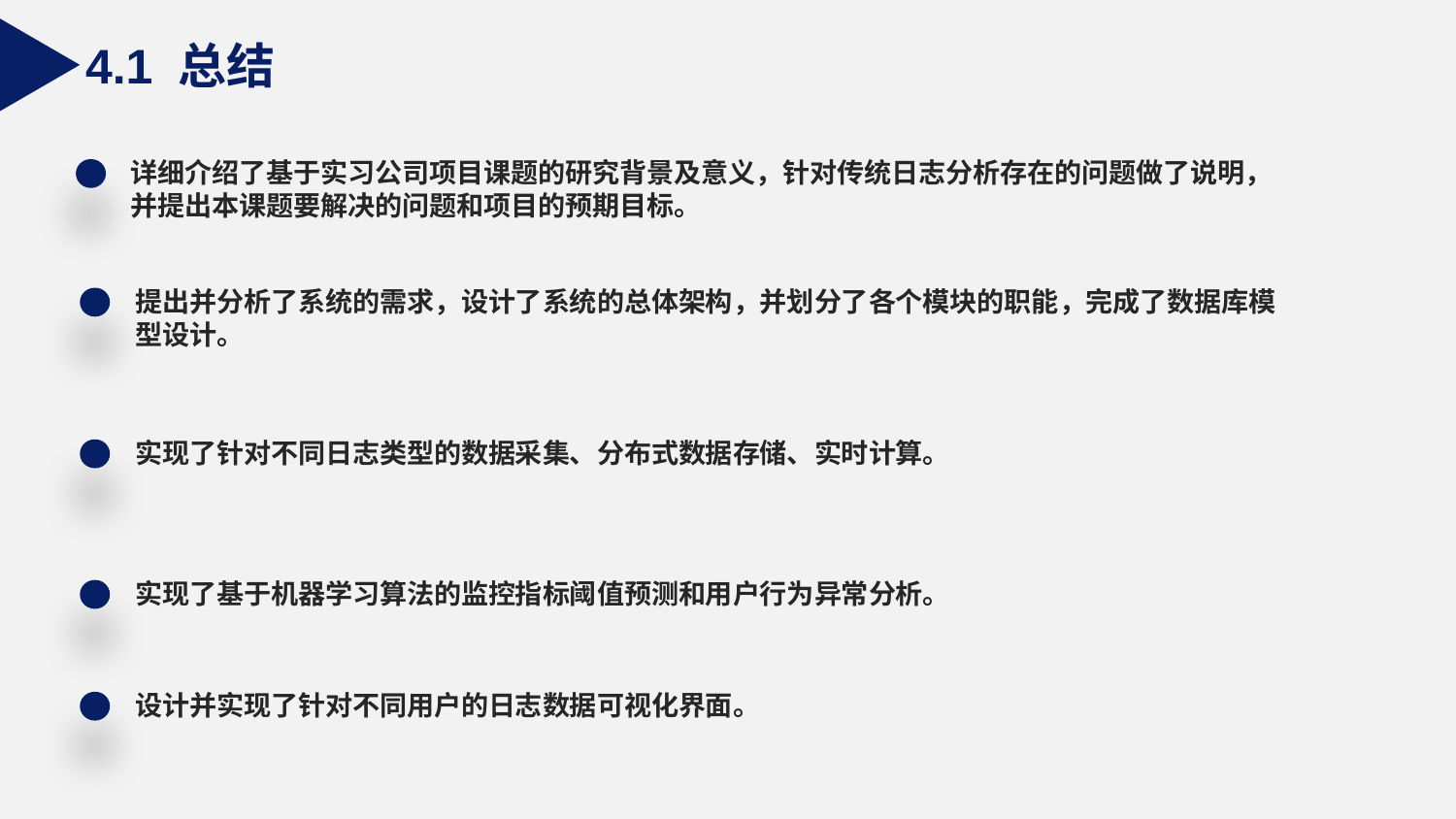

4.1 总结

详细介绍了基于实习公司项目课题的研究背景及意义，针对传统日志分析存在的问题做了说明，并提出本课题要解决的问题和项目的预期目标。

提出并分析了系统的需求，设计了系统的总体架构，并划分了各个模块的职能，完成了数据库模型设计。

实现了针对不同日志类型的数据采集、分布式数据存储、实时计算。

实现了基于机器学习算法的监控指标阈值预测和用户行为异常分析。

设计并实现了针对不同用户的日志数据可视化界面。